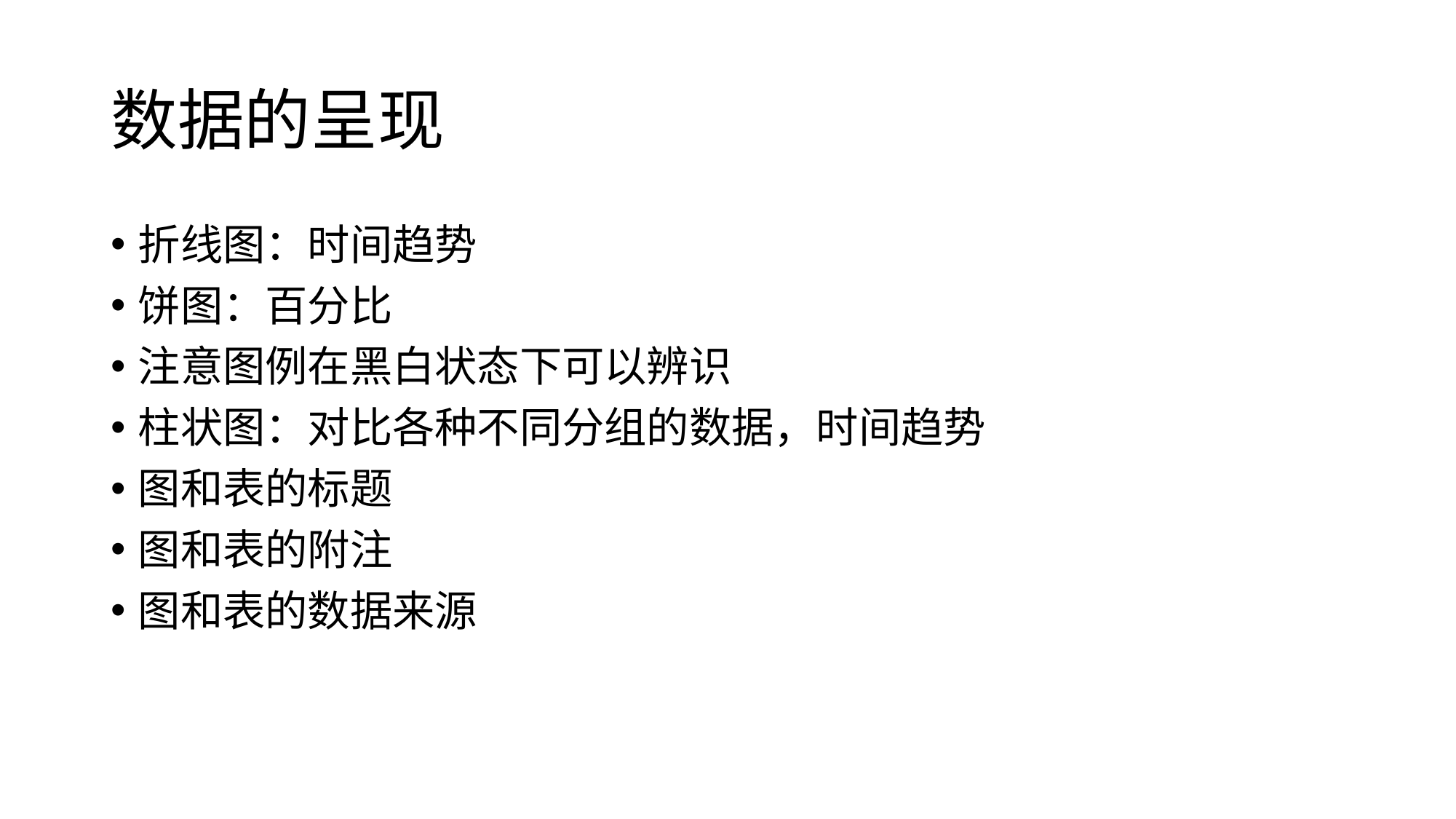

# 数据的呈现
折线图：时间趋势
饼图：百分比
注意图例在黑白状态下可以辨识
柱状图：对比各种不同分组的数据，时间趋势
图和表的标题
图和表的附注
图和表的数据来源